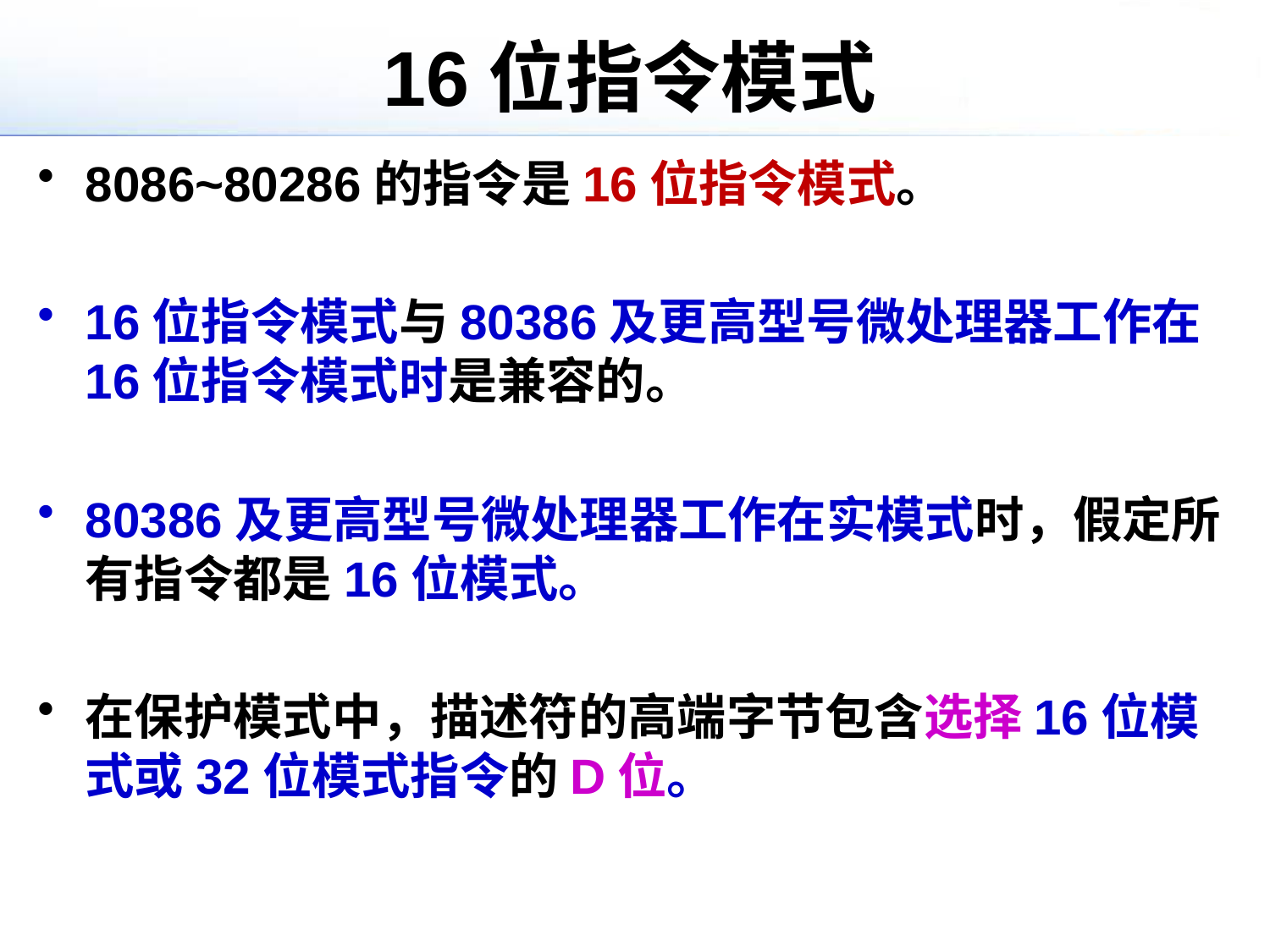

# 16位指令模式
8086~80286的指令是16位指令模式。

16位指令模式与80386及更高型号微处理器工作在16位指令模式时是兼容的。

80386及更高型号微处理器工作在实模式时，假定所有指令都是16位模式。

在保护模式中，描述符的高端字节包含选择16位模式或32位模式指令的D位。